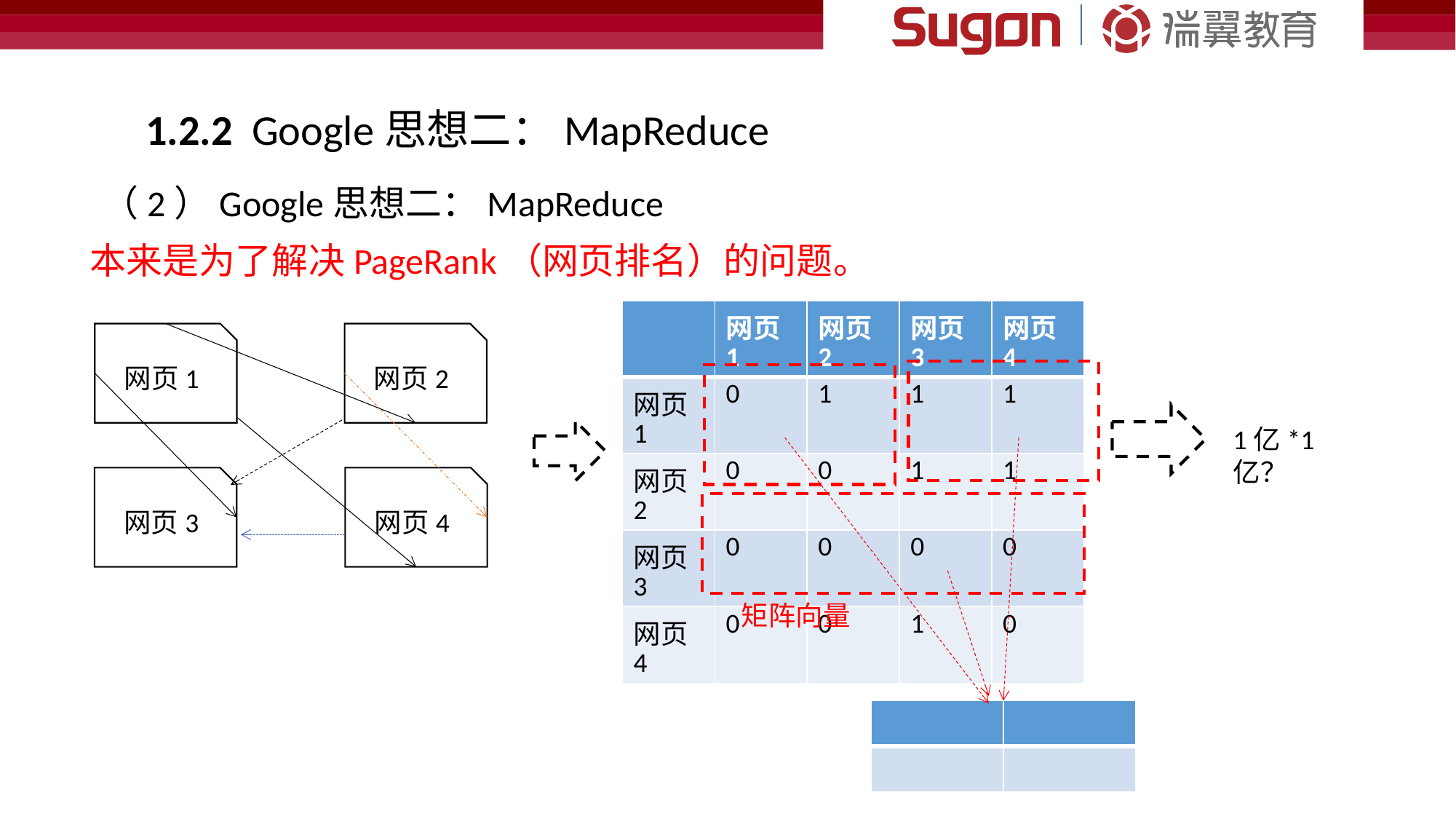

1.2.2  Google思想二：MapReduce
（2）Google思想二：MapReduce
本来是为了解决PageRank（网页排名）的问题。
|  | 网页1 | 网页2 | 网页3 | 网页4 |
| --- | --- | --- | --- | --- |
| 网页1 | 0 | 1 | 1 | 1 |
| 网页2 | 0 | 0 | 1 | 1 |
| 网页3 | 0 | 0 | 0 | 0 |
| 网页4 | 0 | 0 | 1 | 0 |
网页1
网页2
网页3
网页4

1亿*1亿？

矩阵向量
|  |  |
| --- | --- |
|  |  |